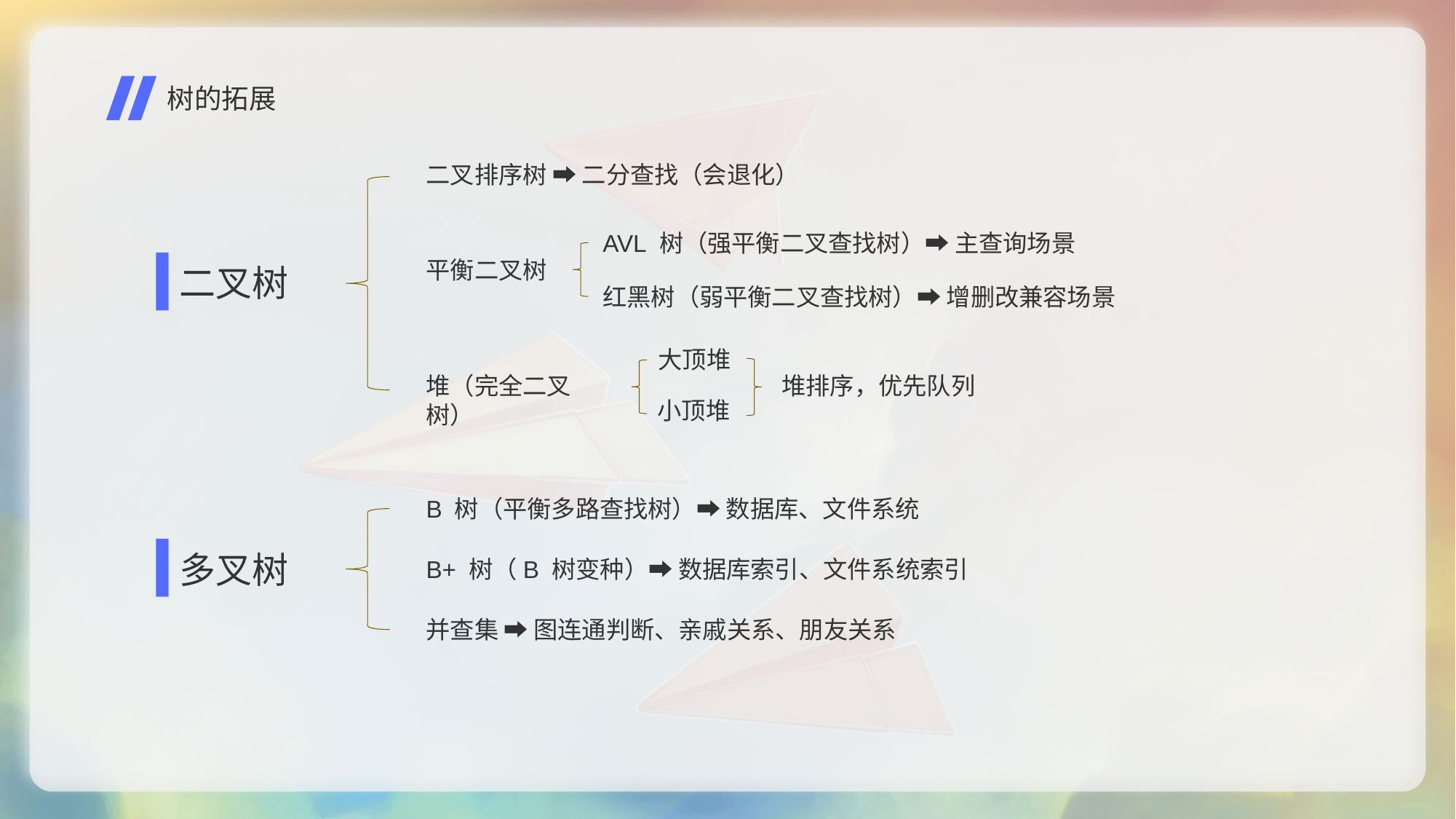

树的拓展
二叉排序树 ➡ 二分查找（会退化）

AVL 树（强平衡二叉查找树）➡ 主查询场景

平衡二叉树

二叉树
红黑树（弱平衡二叉查找树）➡ 增删改兼容场景
大顶堆

堆排序，优先队列
堆（完全二叉树）
小顶堆
B 树（平衡多路查找树）➡ 数据库、文件系统

多叉树
B+ 树（B 树变种）➡ 数据库索引、文件系统索引
并查集 ➡ 图连通判断、亲戚关系、朋友关系